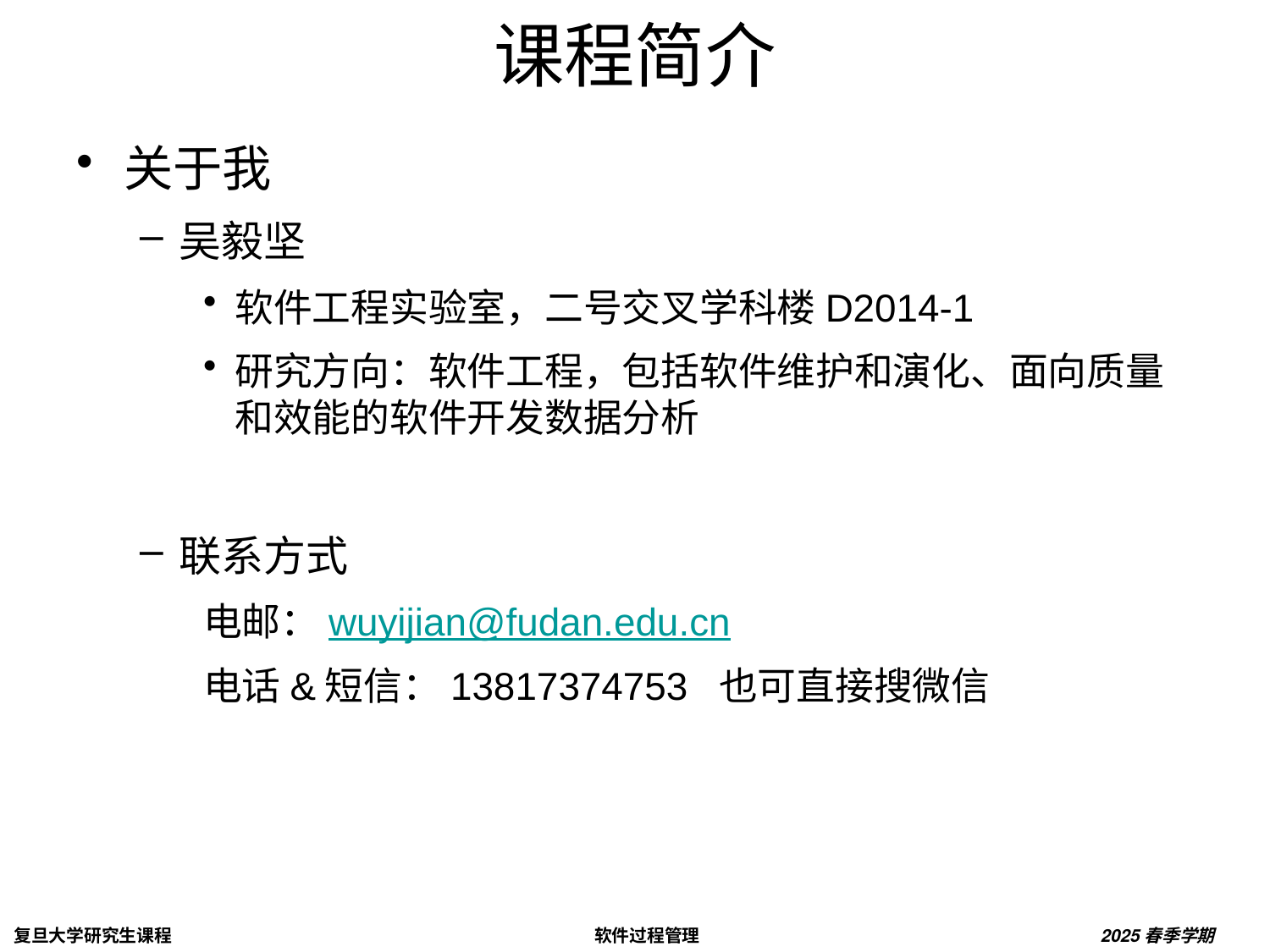

# 课程简介
关于我
吴毅坚
软件工程实验室，二号交叉学科楼D2014-1
研究方向：软件工程，包括软件维护和演化、面向质量和效能的软件开发数据分析

联系方式
电邮：wuyijian@fudan.edu.cn
电话&短信：13817374753  也可直接搜微信